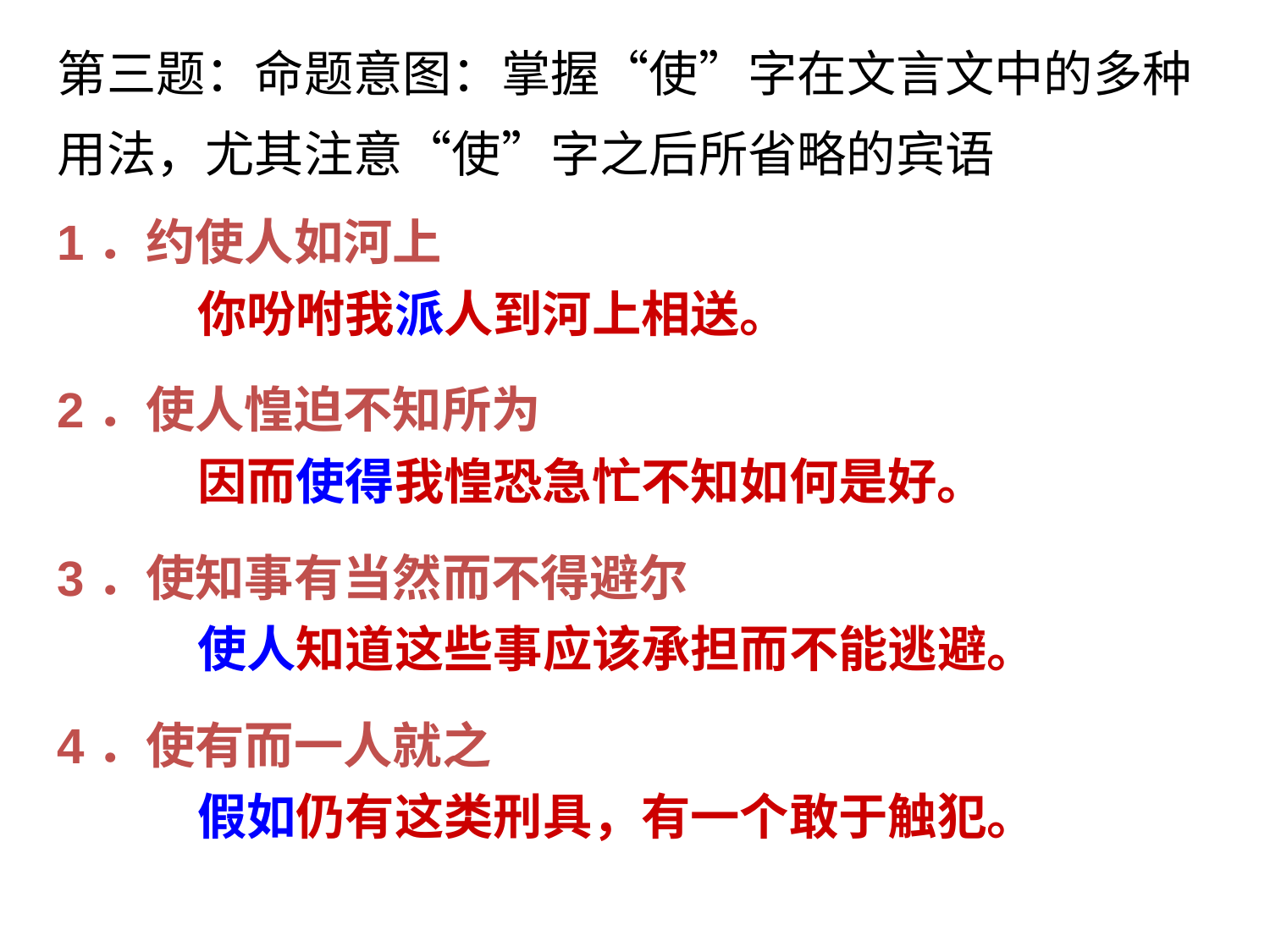

第三题：命题意图：掌握“使”字在文言文中的多种用法，尤其注意“使”字之后所省略的宾语
1．约使人如河上

2．使人惶迫不知所为

3．使知事有当然而不得避尔

4．使有而一人就之
你吩咐我派人到河上相送。

因而使得我惶恐急忙不知如何是好。

使人知道这些事应该承担而不能逃避。

假如仍有这类刑具，有一个敢于触犯。